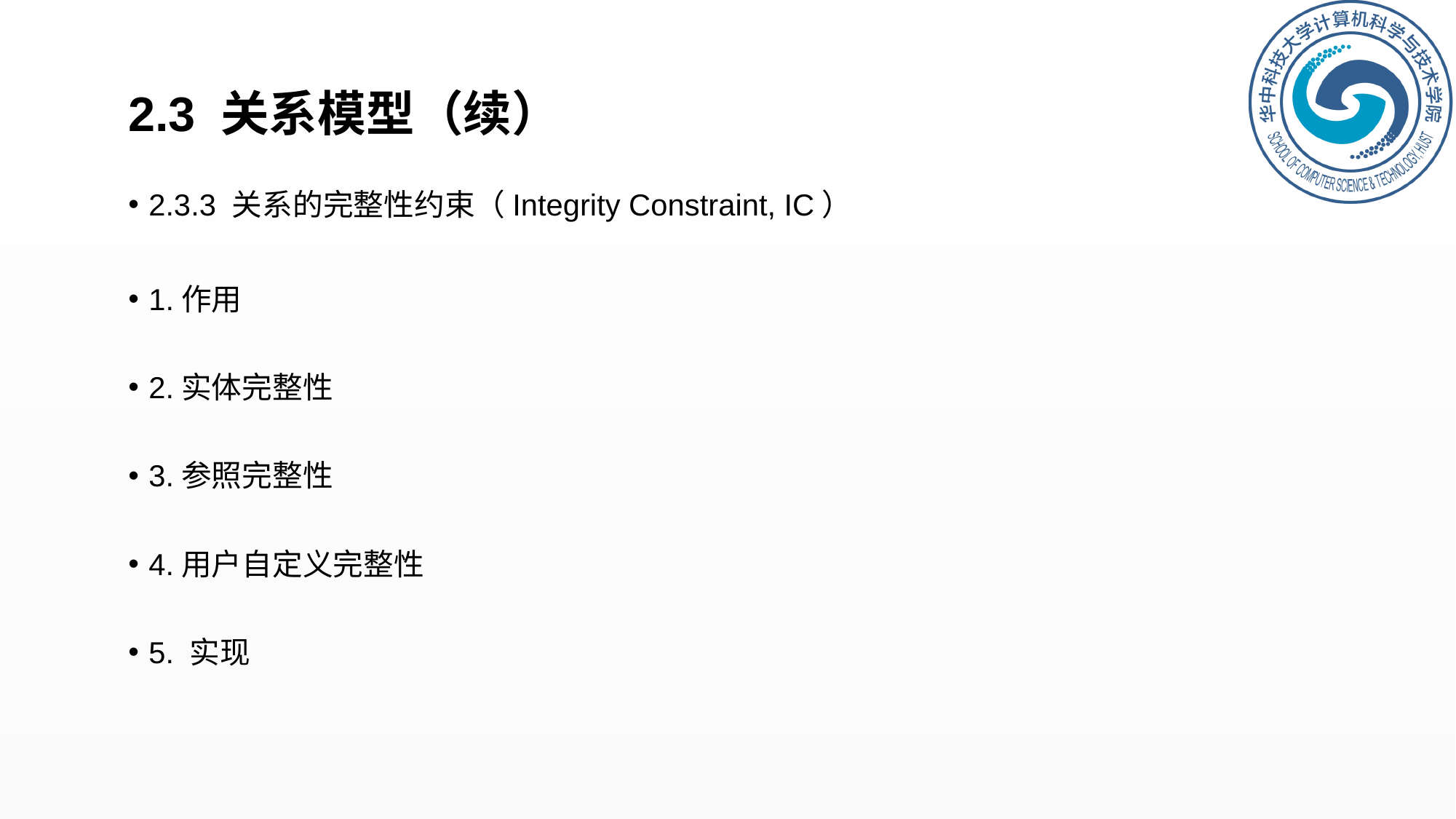

# 2.3 关系模型（续）
2.3.3 关系的完整性约束（Integrity Constraint, IC）

1.作用

2.实体完整性

3.参照完整性

4.用户自定义完整性

5. 实现